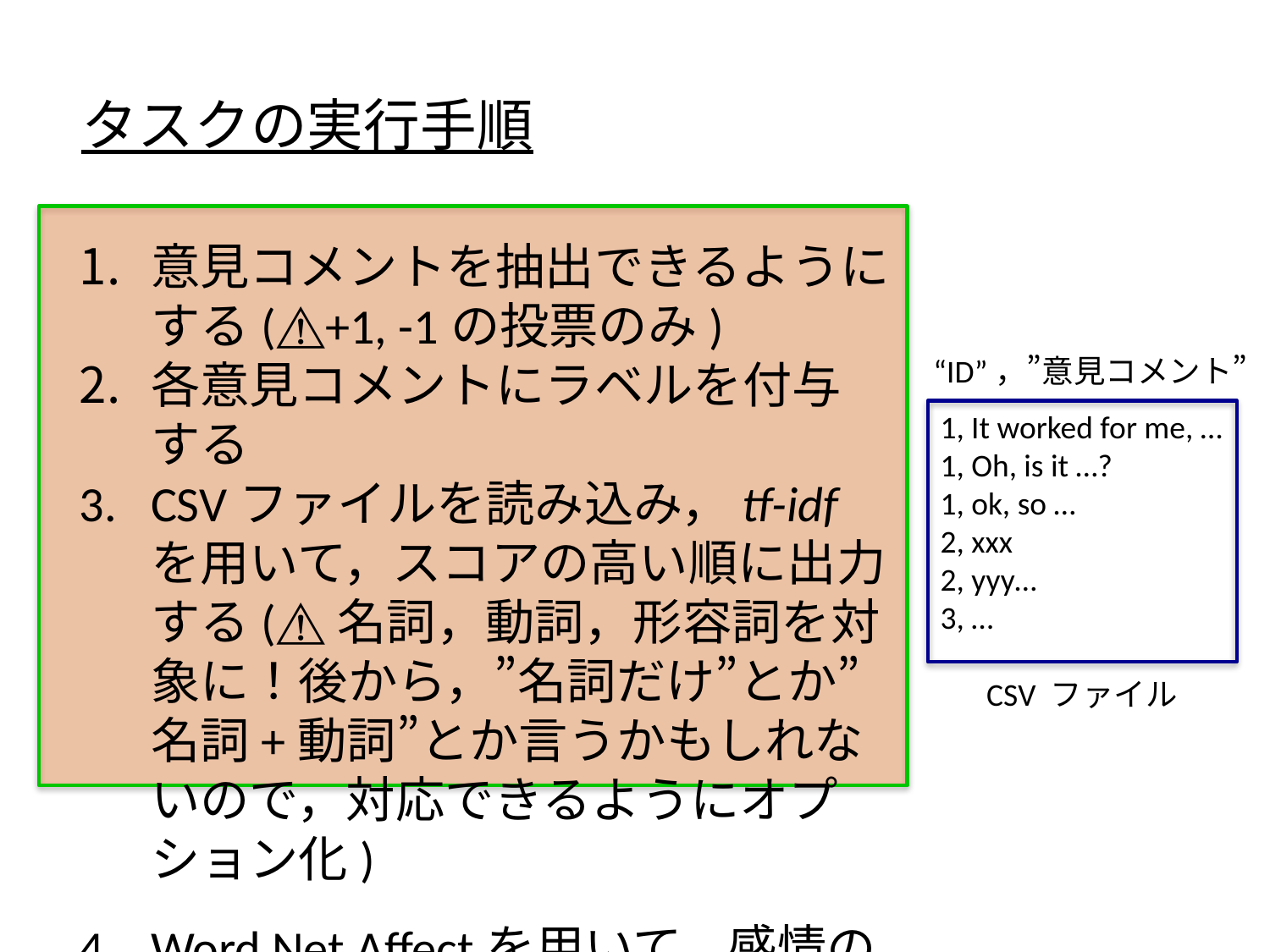

タスクの実行手順

意見コメントを抽出できるようにする(⚠+1, -1の投票のみ)
各意見コメントにラベルを付与する
CSVファイルを読み込み，tf-idfを用いて，スコアの高い順に出力する(⚠名詞，動詞，形容詞を対象に！後から，”名詞だけ”とか”名詞+動詞”とか言うかもしれないので，対応できるようにオプション化)

Word Net Affectを用いて，感情の強さを測定する
“ID”，”意見コメント”

1, It worked for me, …
1, Oh, is it …?
1, ok, so …
2, xxx
2, yyy…
3, …
CSV ファイル